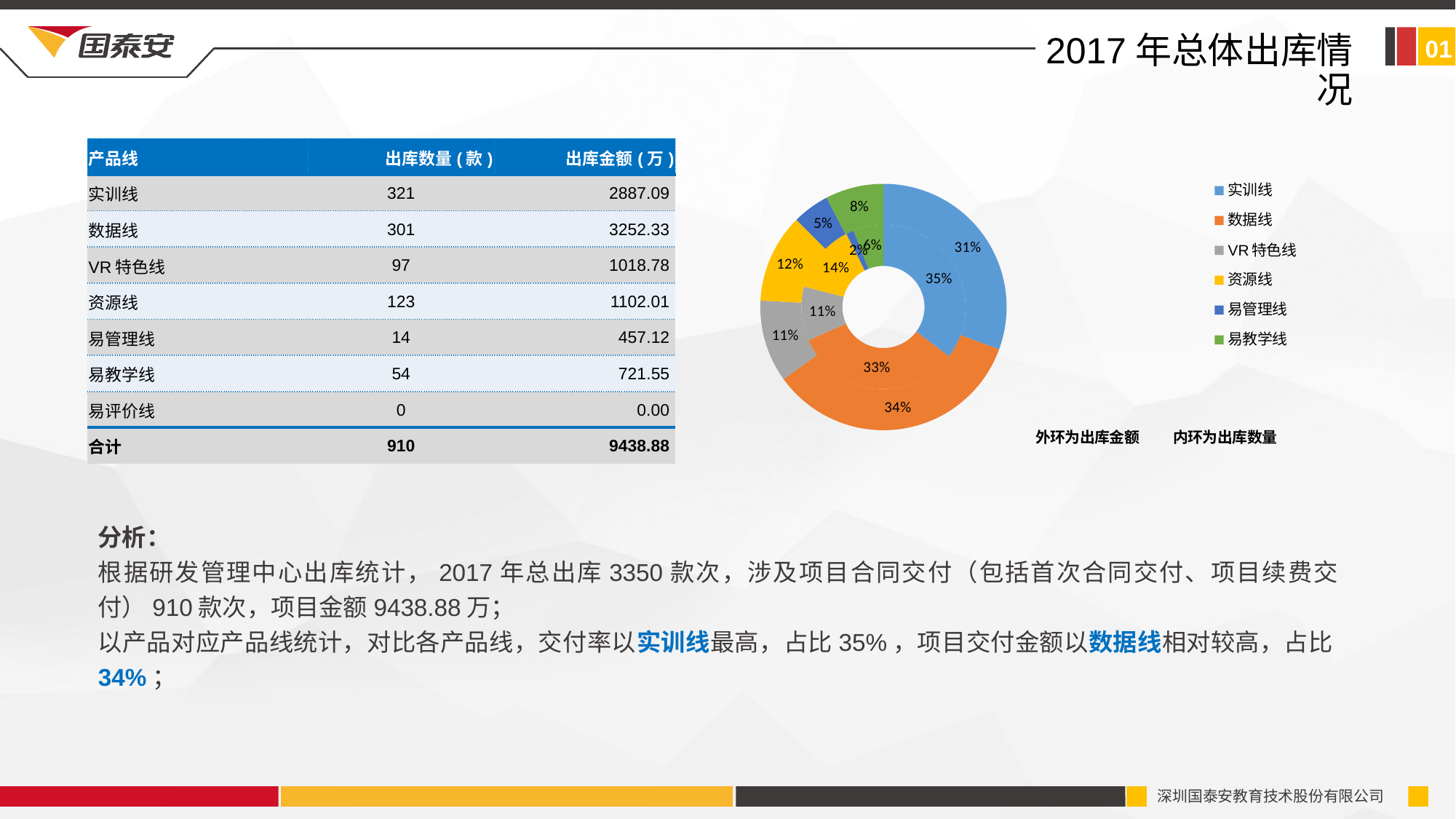

2017年总体出库情况
01
| 产品线 | 出库数量(款) | 出库金额(万) |
| --- | --- | --- |
| 实训线 | 321 | 2887.09 |
| 数据线 | 301 | 3252.33 |
| VR特色线 | 97 | 1018.78 |
| 资源线 | 123 | 1102.01 |
| 易管理线 | 14 | 457.12 |
| 易教学线 | 54 | 721.55 |
| 易评价线 | 0 | 0.00 |
| 合计 | 910 | 9438.88 |

### Chart

| Category | 出库数量(款) | 出库金额(万) |
|---|---|---|
| 实训线 | 321.0 | 2887.085 |
| 数据线 | 301.0 | 3252.3293280000003 |
| VR特色线 | 97.0 | 1018.782 |
| 资源线 | 123.0 | 1102.0095 |
| 易管理线 | 14.0 | 457.12 |
| 易教学线 | 54.0 | 721.5494 |
分析：
根据研发管理中心出库统计，2017年总出库3350款次，涉及项目合同交付（包括首次合同交付、项目续费交付）910款次，项目金额9438.88万；
以产品对应产品线统计，对比各产品线，交付率以实训线最高，占比35%，项目交付金额以数据线相对较高，占比34%；